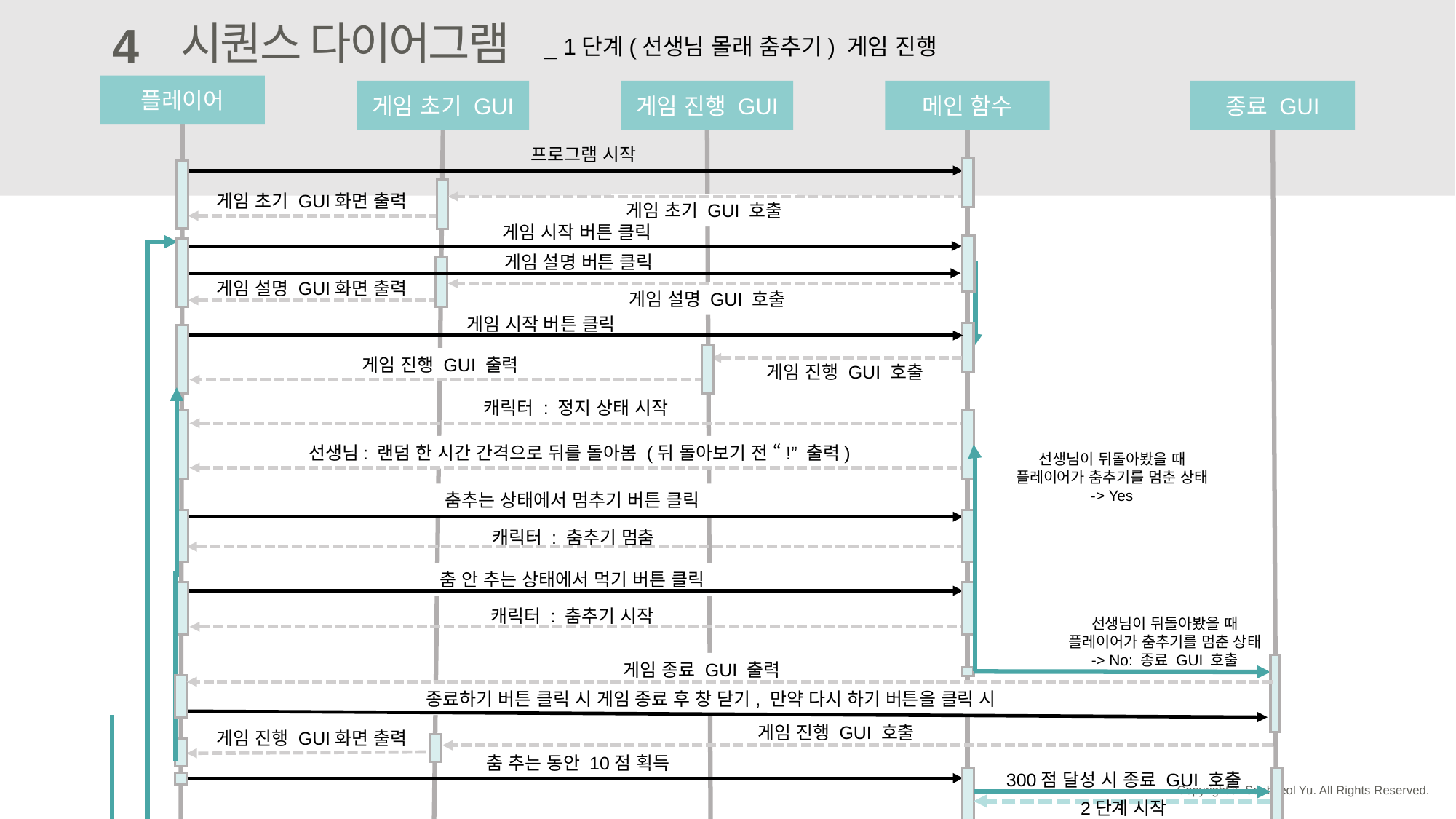

시퀀스 다이어그램
4
_ 1단계(선생님 몰래 춤추기) 게임 진행
플레이어
게임 초기 GUI
게임 진행 GUI
메인 함수
종료 GUI
프로그램 시작

게임 초기 GUI화면 출력
게임 초기 GUI 호출
게임 시작 버튼 클릭

게임 설명 버튼 클릭

게임 설명 GUI화면 출력
게임 설명 GUI 호출
게임 시작 버튼 클릭

게임 진행 GUI 출력
게임 진행 GUI 호출
캐릭터 : 정지 상태 시작

선생님: 랜덤 한 시간 간격으로 뒤를 돌아봄 (뒤 돌아보기 전 “!” 출력)
선생님이 뒤돌아봤을 때
플레이어가 춤추기를 멈춘 상태
-> Yes
춤추는 상태에서 멈추기 버튼 클릭

캐릭터 : 춤추기 멈춤
춤 안 추는 상태에서 먹기 버튼 클릭

캐릭터 : 춤추기 시작
선생님이 뒤돌아봤을 때
플레이어가 춤추기를 멈춘 상태
-> No: 종료 GUI 호출
게임 종료 GUI 출력

종료하기 버튼 클릭 시 게임 종료 후 창 닫기, 만약 다시 하기 버튼을 클릭 시
게임 진행 GUI 호출
게임 진행 GUI화면 출력

춤 추는 동안 10점 획득
300점 달성 시 종료 GUI 호출

2단계 시작